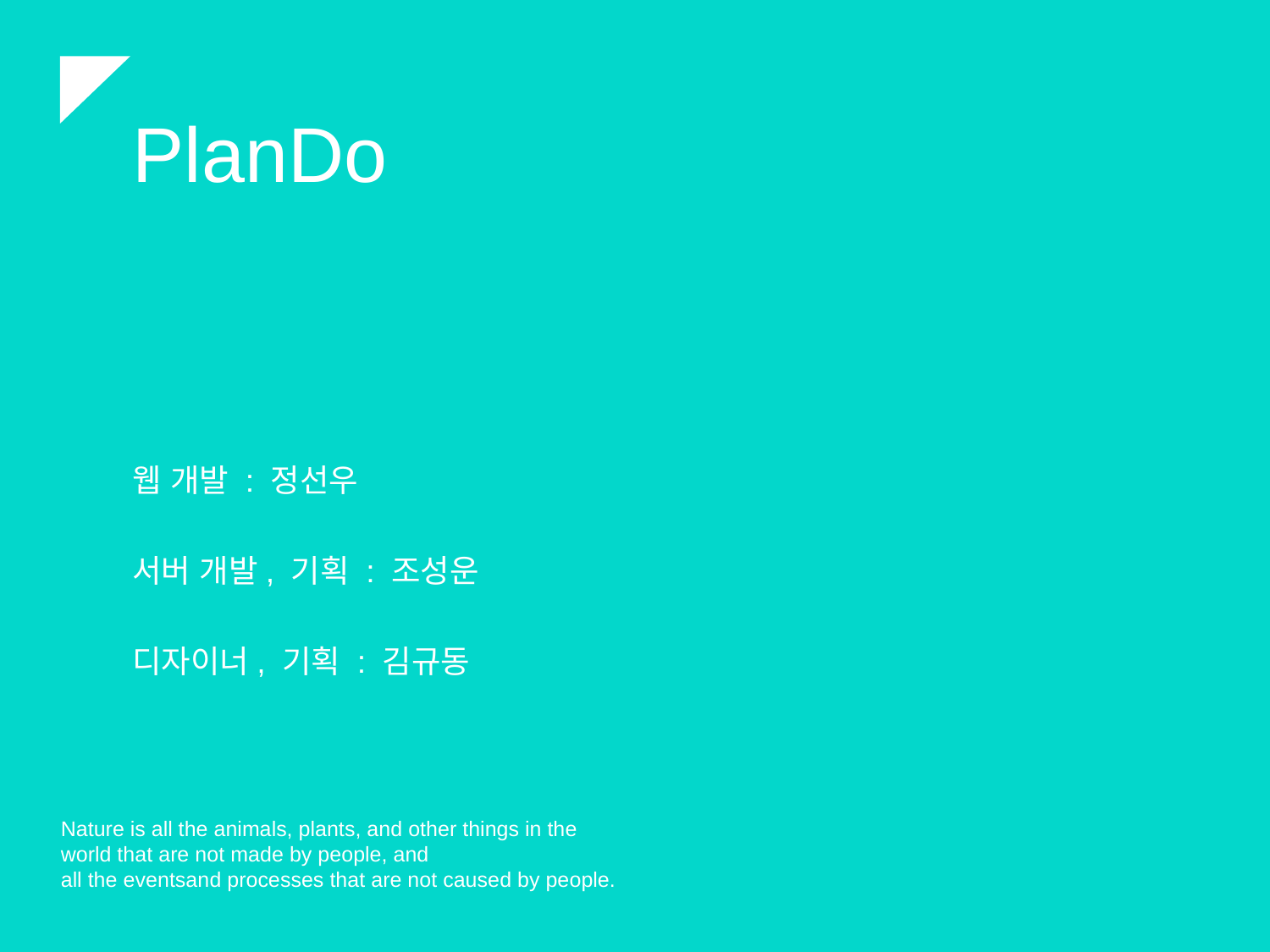

# PlanDo
웹 개발 : 정선우
서버 개발, 기획 : 조성운
디자이너, 기획 : 김규동
Nature is all the animals, plants, and other things in the world that are not made by people, and all the eventsand processes that are not caused by people.